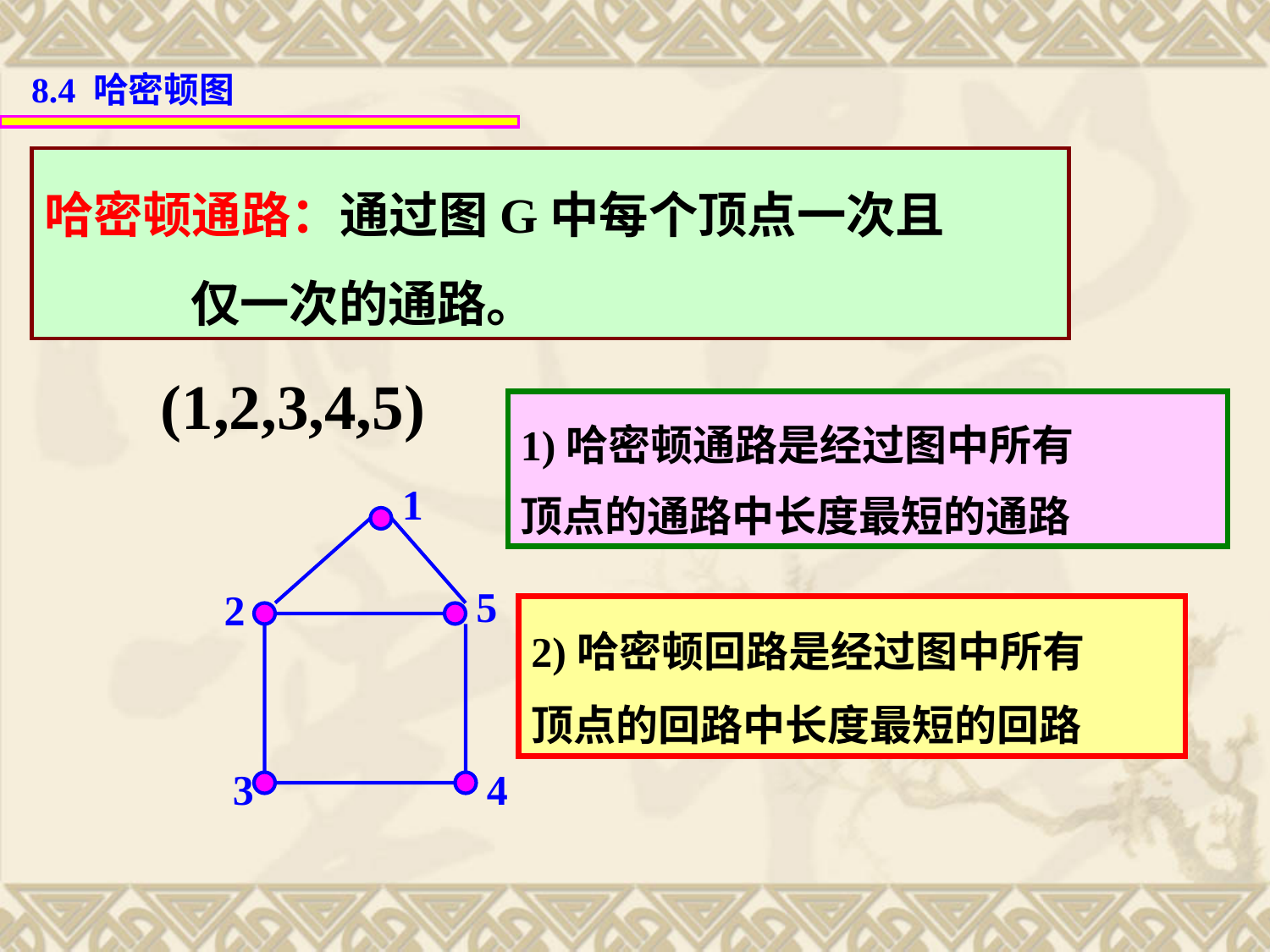

8.4 哈密顿图

哈密顿通路：通过图G中每个顶点一次且
            仅一次的通路。
(1,2,3,4,5)
1)哈密顿通路是经过图中所有
顶点的通路中长度最短的通路
1
5
2
3
4

2)哈密顿回路是经过图中所有
顶点的回路中长度最短的回路